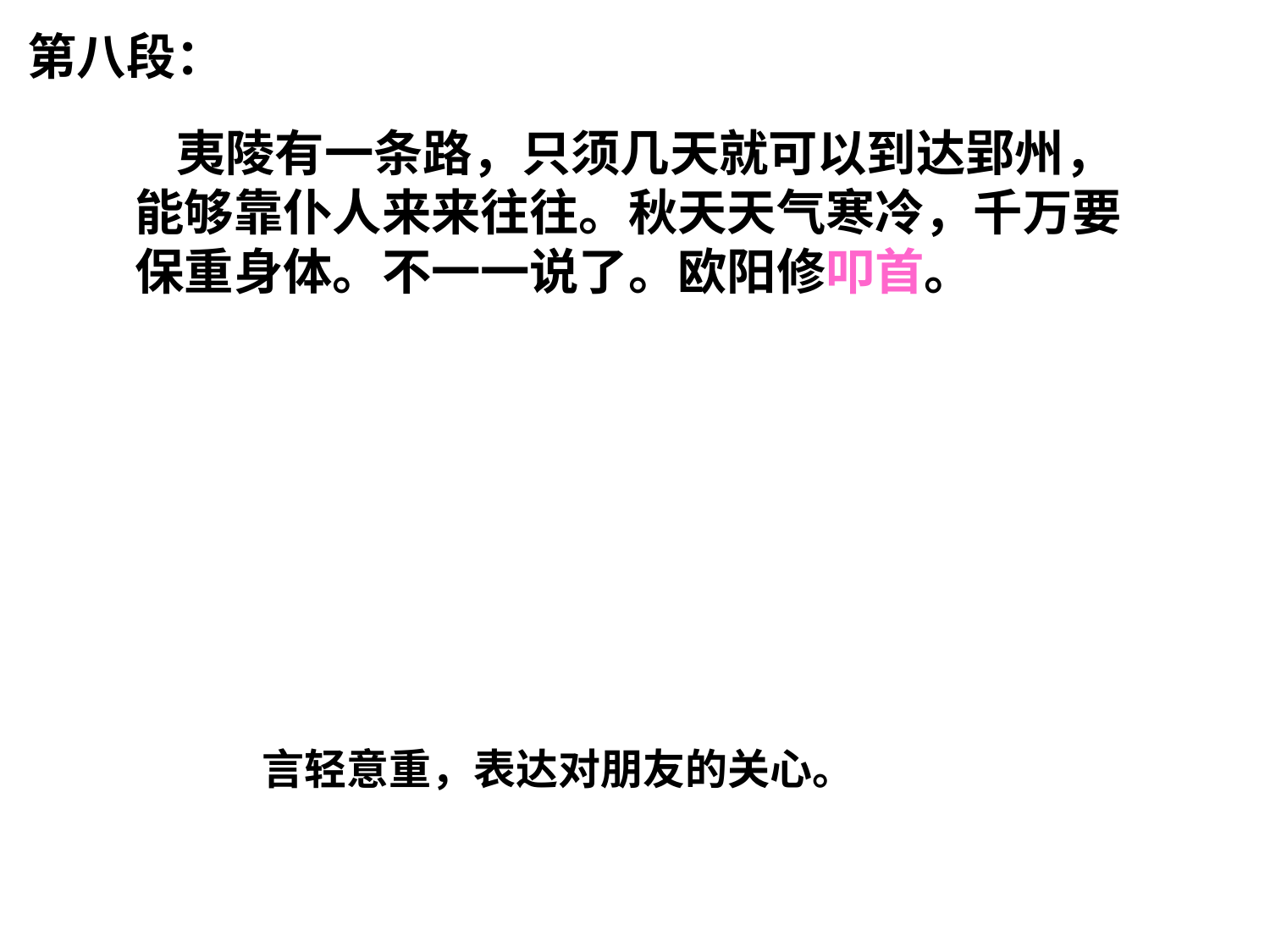

# 第八段：
       夷陵有一条路，只须几天就可以到达郢州，能够靠仆人来来往往。秋天天气寒冷，千万要保重身体。不一一说了。欧阳修叩首。

言轻意重，表达对朋友的关心。